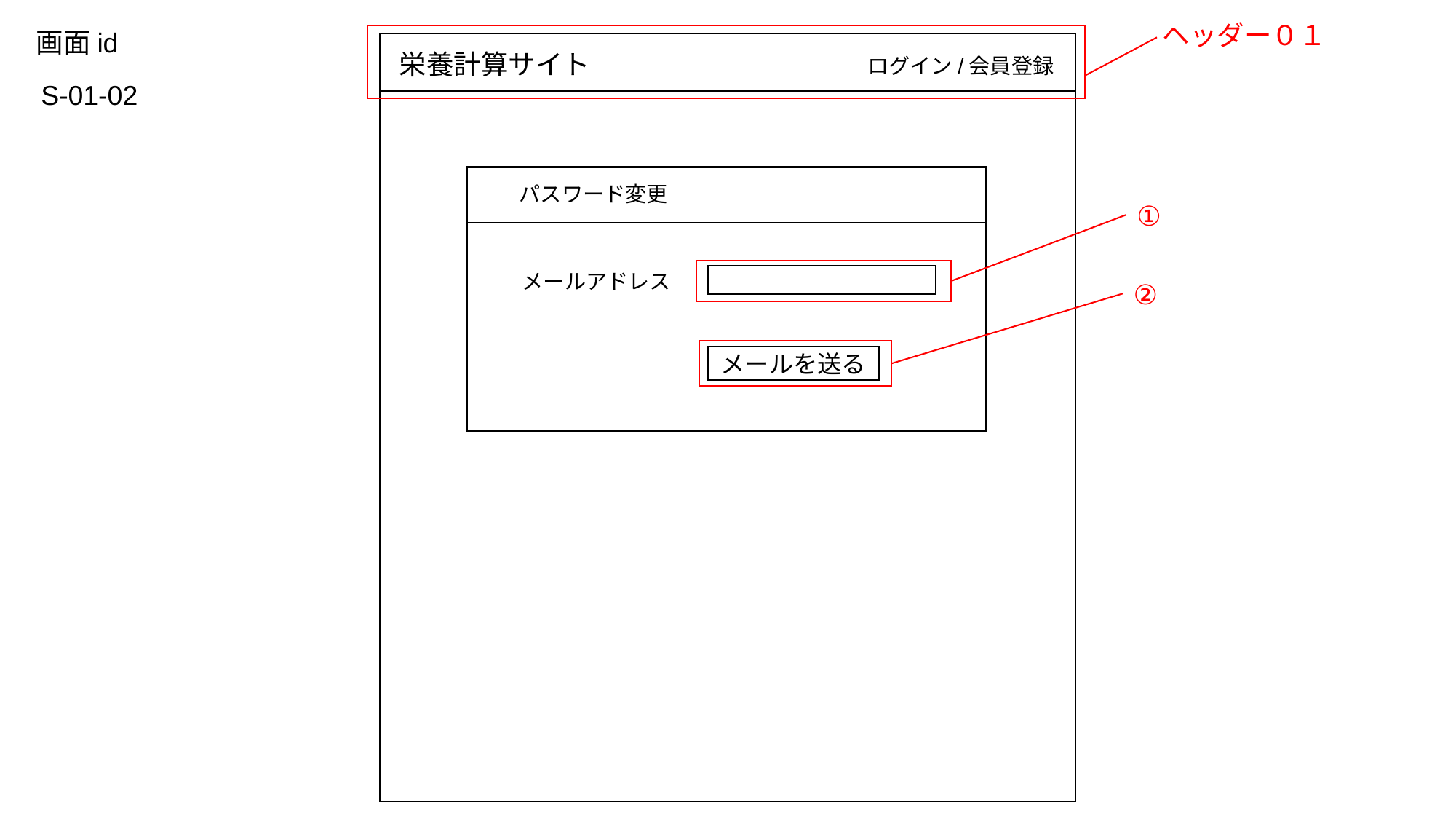

ヘッダー０１

画面id
S-01-02

栄養計算サイト
ログイン/会員登録

パスワード変更
①

メールアドレス

②

メールを送る